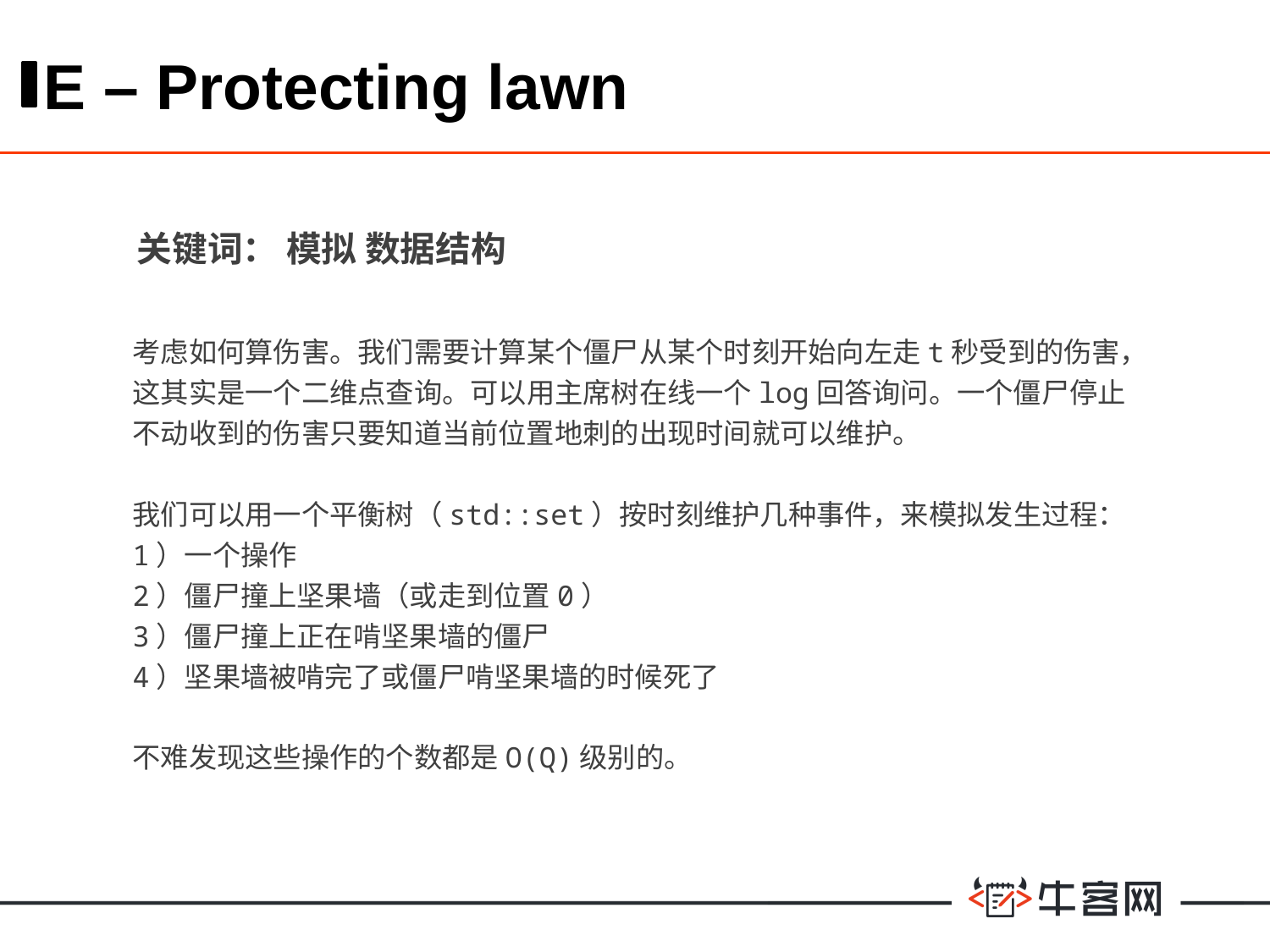

E – Protecting lawn

关键词： 模拟 数据结构

考虑如何算伤害。我们需要计算某个僵尸从某个时刻开始向左走t秒受到的伤害，这其实是一个二维点查询。可以用主席树在线一个log回答询问。一个僵尸停止不动收到的伤害只要知道当前位置地刺的出现时间就可以维护。

我们可以用一个平衡树（std::set）按时刻维护几种事件，来模拟发生过程：
1）一个操作
2）僵尸撞上坚果墙（或走到位置0）
3）僵尸撞上正在啃坚果墙的僵尸
4）坚果墙被啃完了或僵尸啃坚果墙的时候死了

不难发现这些操作的个数都是O(Q)级别的。